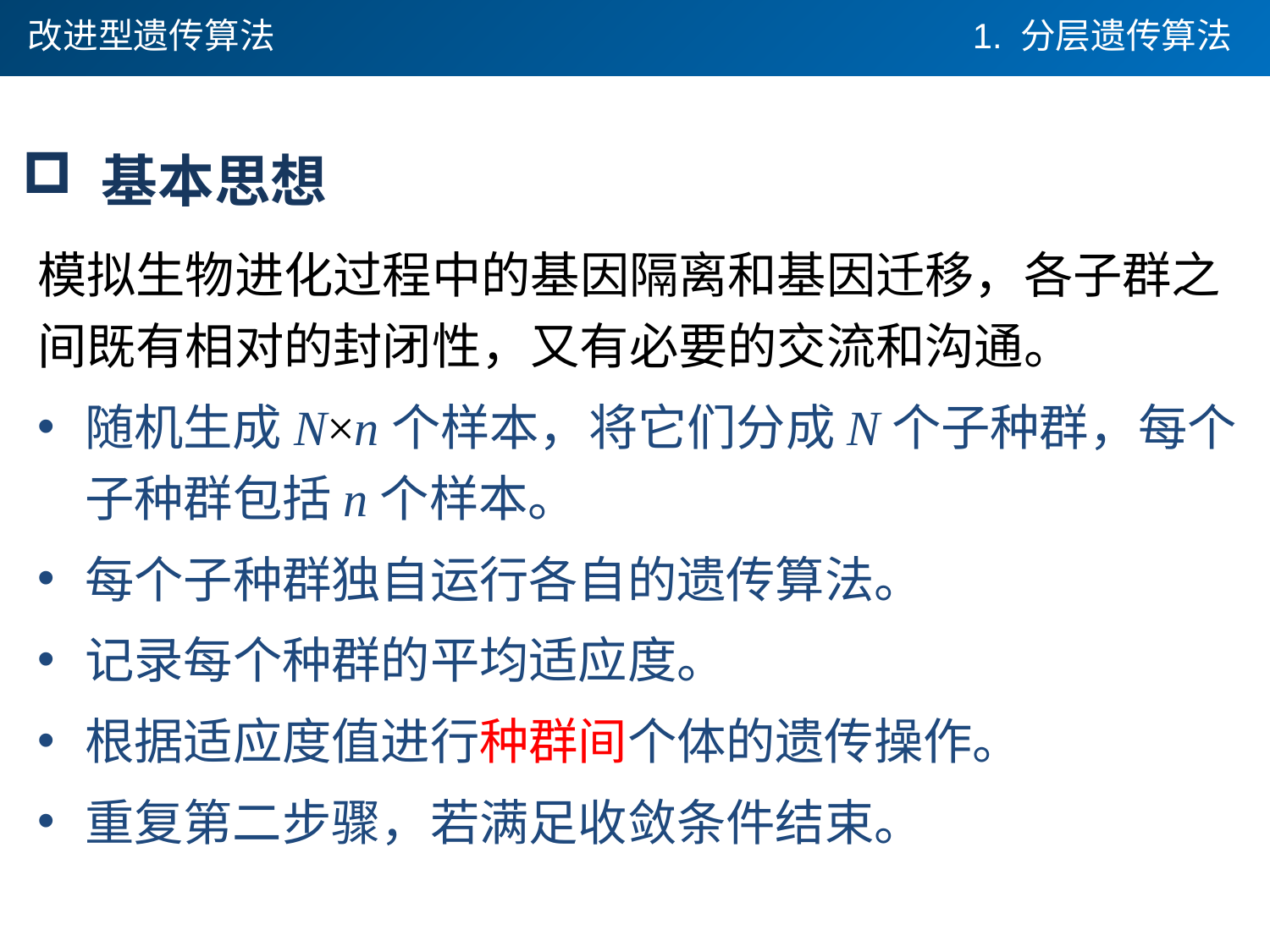

改进型遗传算法
1. 分层遗传算法
 基本思想
模拟生物进化过程中的基因隔离和基因迁移，各子群之间既有相对的封闭性，又有必要的交流和沟通。
随机生成N×n个样本，将它们分成N个子种群，每个子种群包括n个样本。
每个子种群独自运行各自的遗传算法。
记录每个种群的平均适应度。
根据适应度值进行种群间个体的遗传操作。
重复第二步骤，若满足收敛条件结束。
62